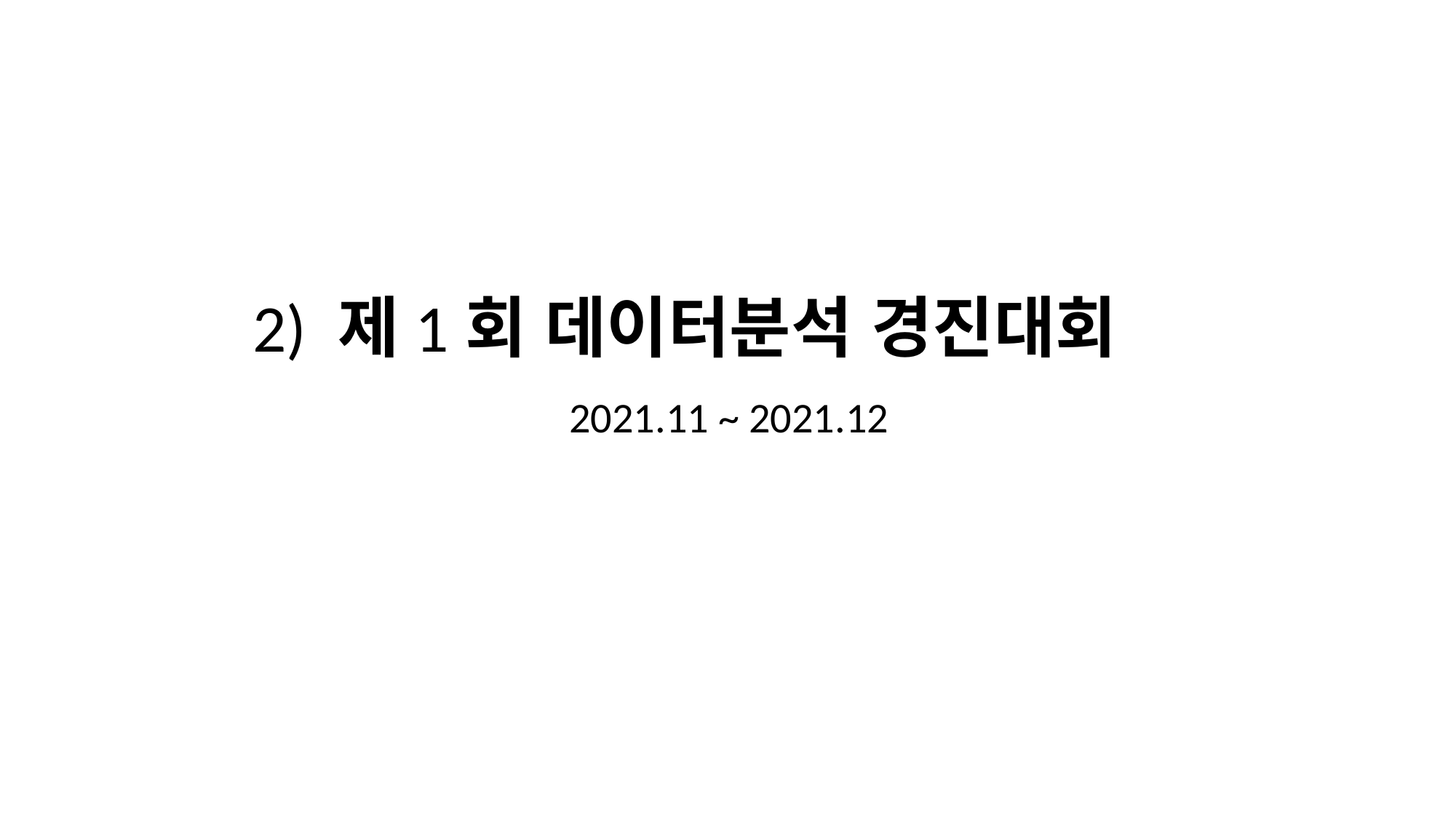

# 2) 제1회 데이터분석 경진대회
2021.11 ~ 2021.12